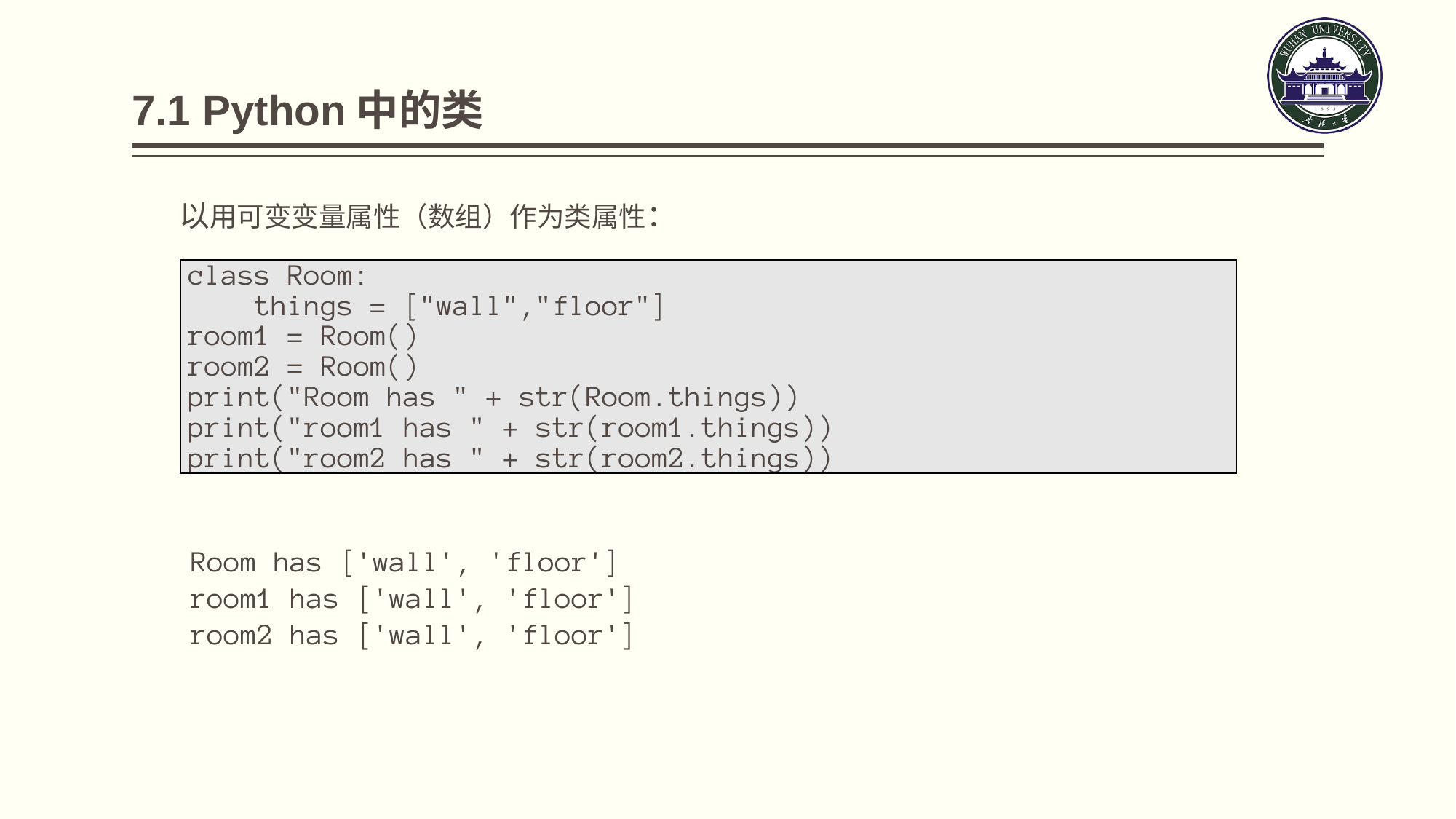

# 7.1 Python中的类
以用可变变量属性（数组）作为类属性：
| class Room: things = ["wall","floor"] room1 = Room() room2 = Room() print("Room has " + str(Room.things)) print("room1 has " + str(room1.things)) print("room2 has " + str(room2.things)) |
| --- |
Room has ['wall', 'floor']
room1 has ['wall', 'floor']
room2 has ['wall', 'floor']